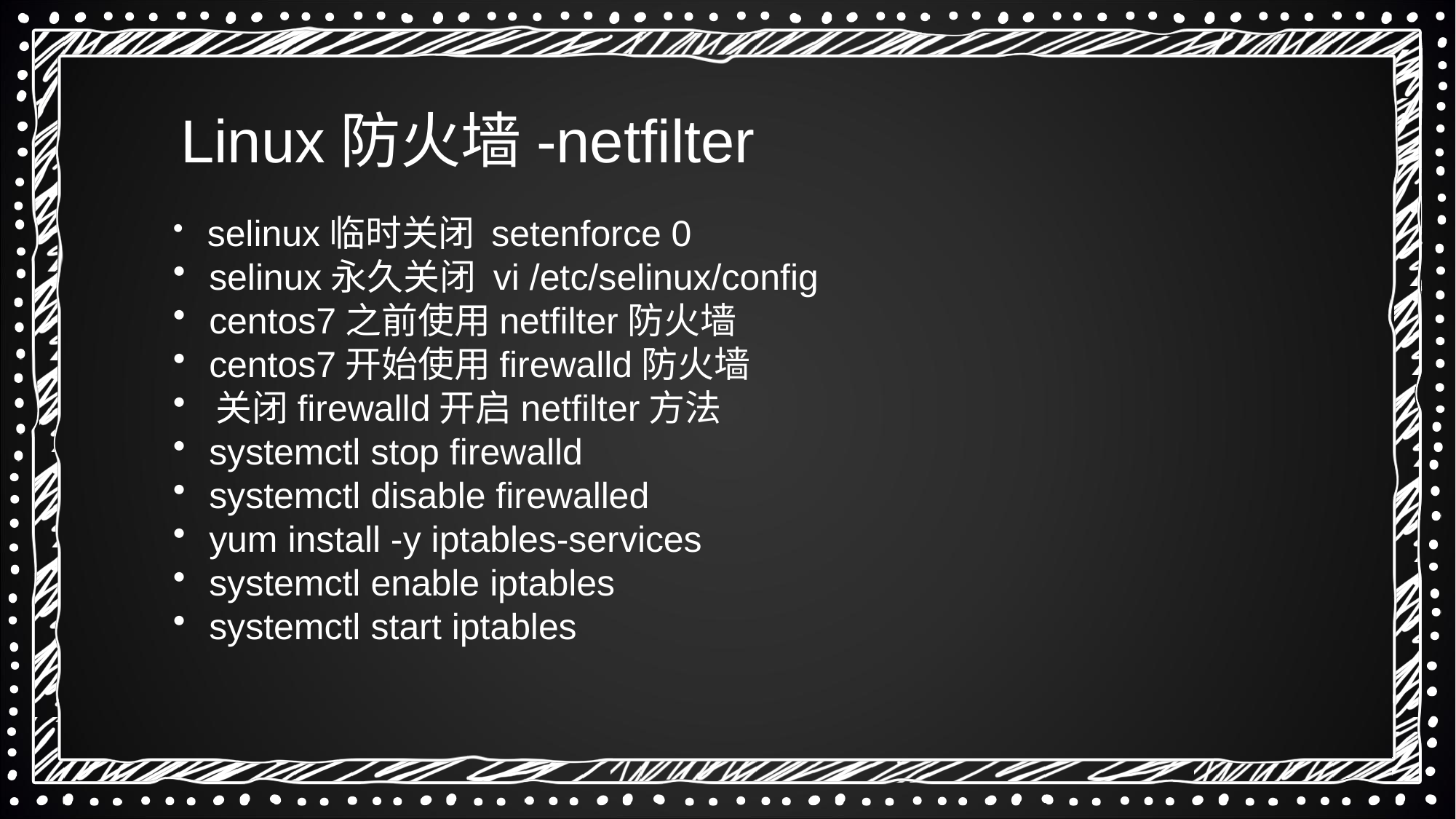

Linux防火墙-netfilter
 selinux临时关闭 setenforce 0
 selinux永久关闭 vi /etc/selinux/config
 centos7之前使用netfilter防火墙
 centos7开始使用firewalld防火墙
 关闭firewalld开启netfilter方法
 systemctl stop firewalld
 systemctl disable firewalled
 yum install -y iptables-services
 systemctl enable iptables
 systemctl start iptables